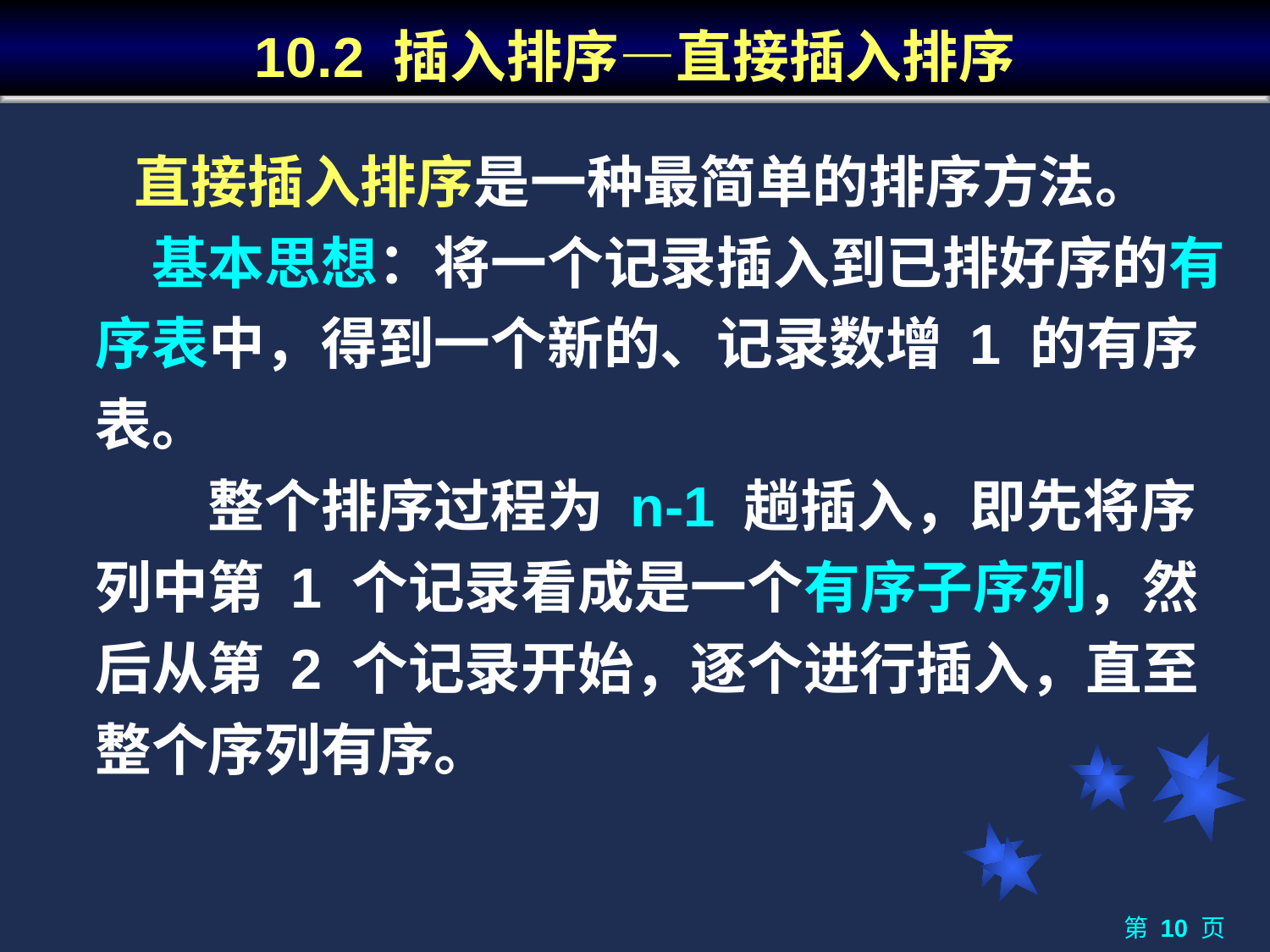

# 10.2 插入排序—直接插入排序
	  直接插入排序是一种最简单的排序方法。
	　基本思想：将一个记录插入到已排好序的有序表中，得到一个新的、记录数增 1 的有序表。
	　　整个排序过程为 n-1 趟插入，即先将序列中第 1 个记录看成是一个有序子序列，然后从第 2 个记录开始，逐个进行插入，直至整个序列有序。
第 10 页